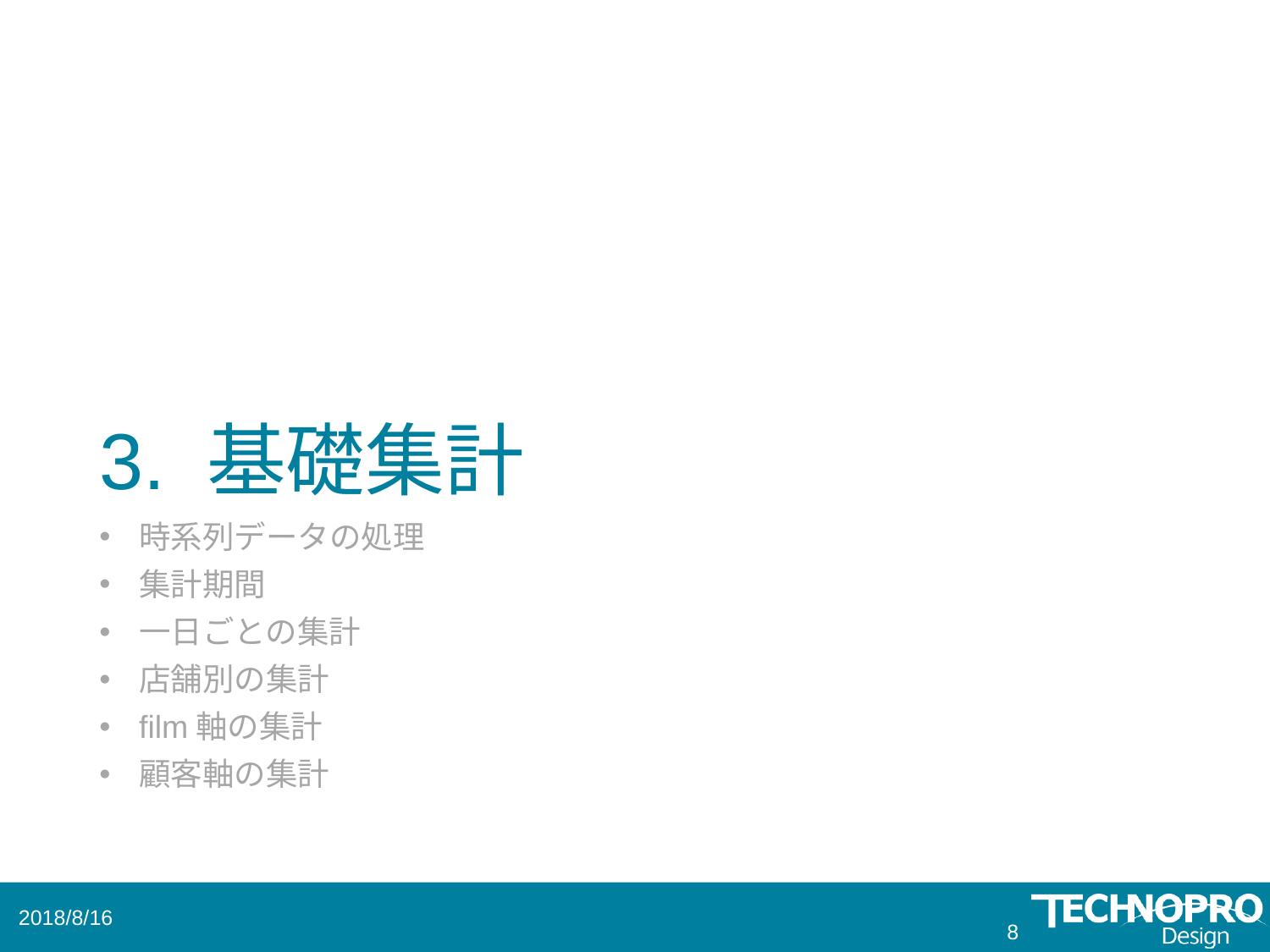

# 3. 基礎集計
時系列データの処理
集計期間
一日ごとの集計
店舗別の集計
film軸の集計
顧客軸の集計
2018/8/16
8